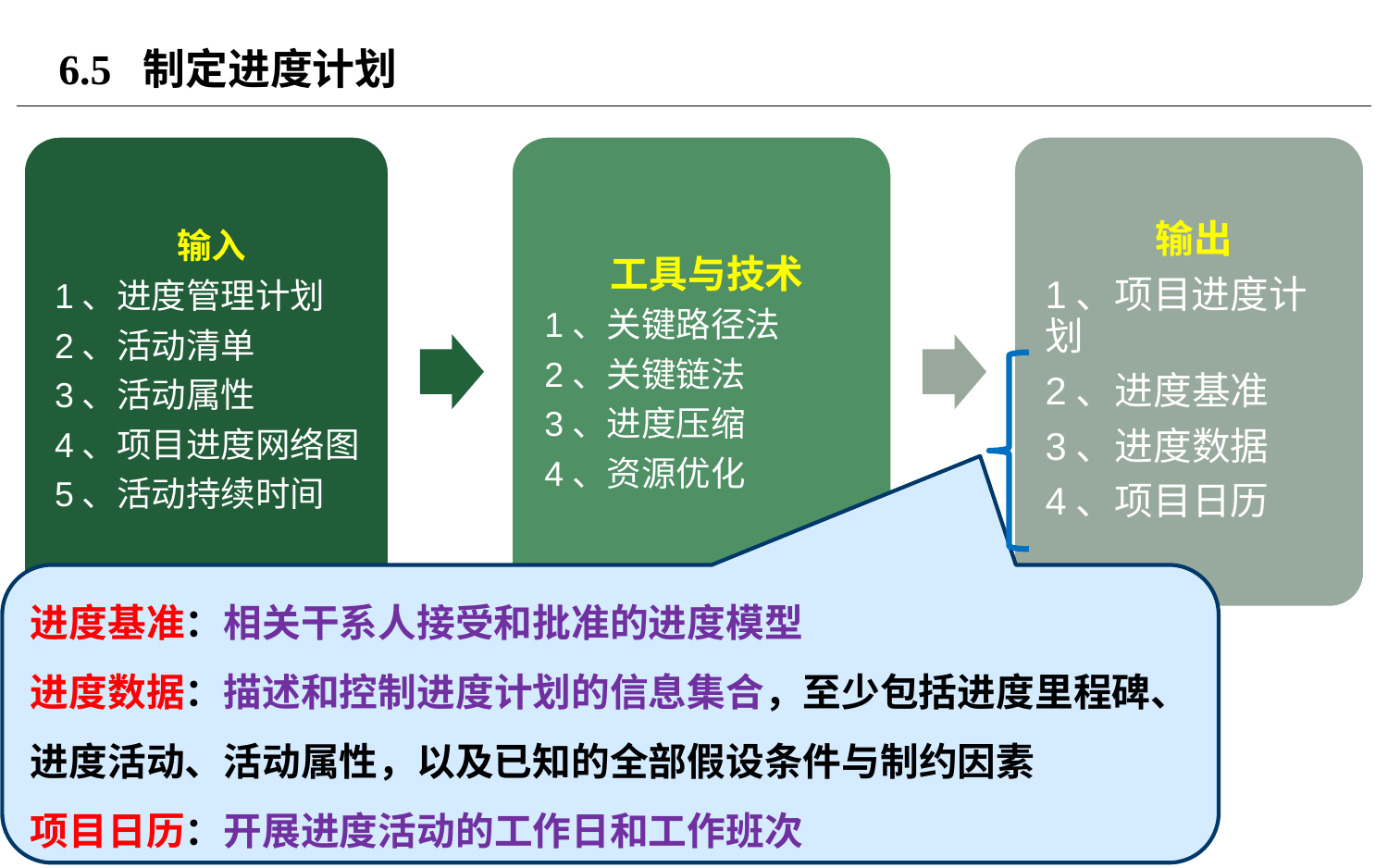

# 6.5  制定进度计划
输入
1、进度管理计划
2、活动清单
3、活动属性
4、项目进度网络图
5、活动持续时间

工具与技术
1、关键路径法
2、关键链法
3、进度压缩
4、资源优化

输出
1、项目进度计划
2、进度基准
3、进度数据
4、项目日历

进度基准：相关干系人接受和批准的进度模型
进度数据：描述和控制进度计划的信息集合，至少包括进度里程碑、进度活动、活动属性，以及已知的全部假设条件与制约因素
项目日历：开展进度活动的工作日和工作班次